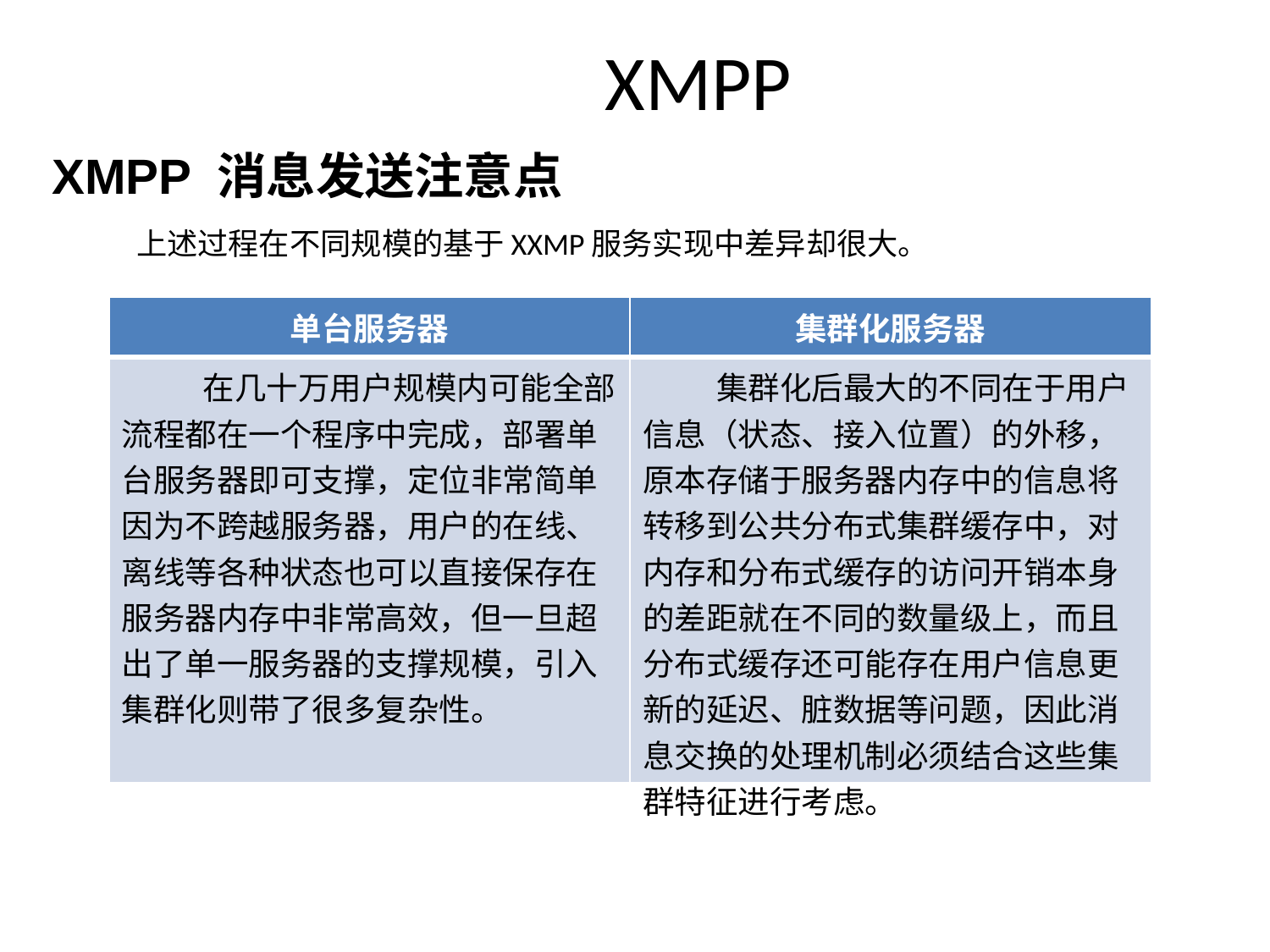

# XMPP
XMPP 消息发送注意点
          上述过程在不同规模的基于XXMP服务实现中差异却很大。
| 单台服务器 | 集群化服务器 |
| --- | --- |
| 在几十万用户规模内可能全部流程都在一个程序中完成，部署单台服务器即可支撑，定位非常简单因为不跨越服务器，用户的在线、离线等各种状态也可以直接保存在服务器内存中非常高效，但一旦超出了单一服务器的支撑规模，引入集群化则带了很多复杂性。 | 集群化后最大的不同在于用户信息（状态、接入位置）的外移，原本存储于服务器内存中的信息将转移到公共分布式集群缓存中，对内存和分布式缓存的访问开销本身的差距就在不同的数量级上，而且分布式缓存还可能存在用户信息更新的延迟、脏数据等问题，因此消息交换的处理机制必须结合这些集群特征进行考虑。 |